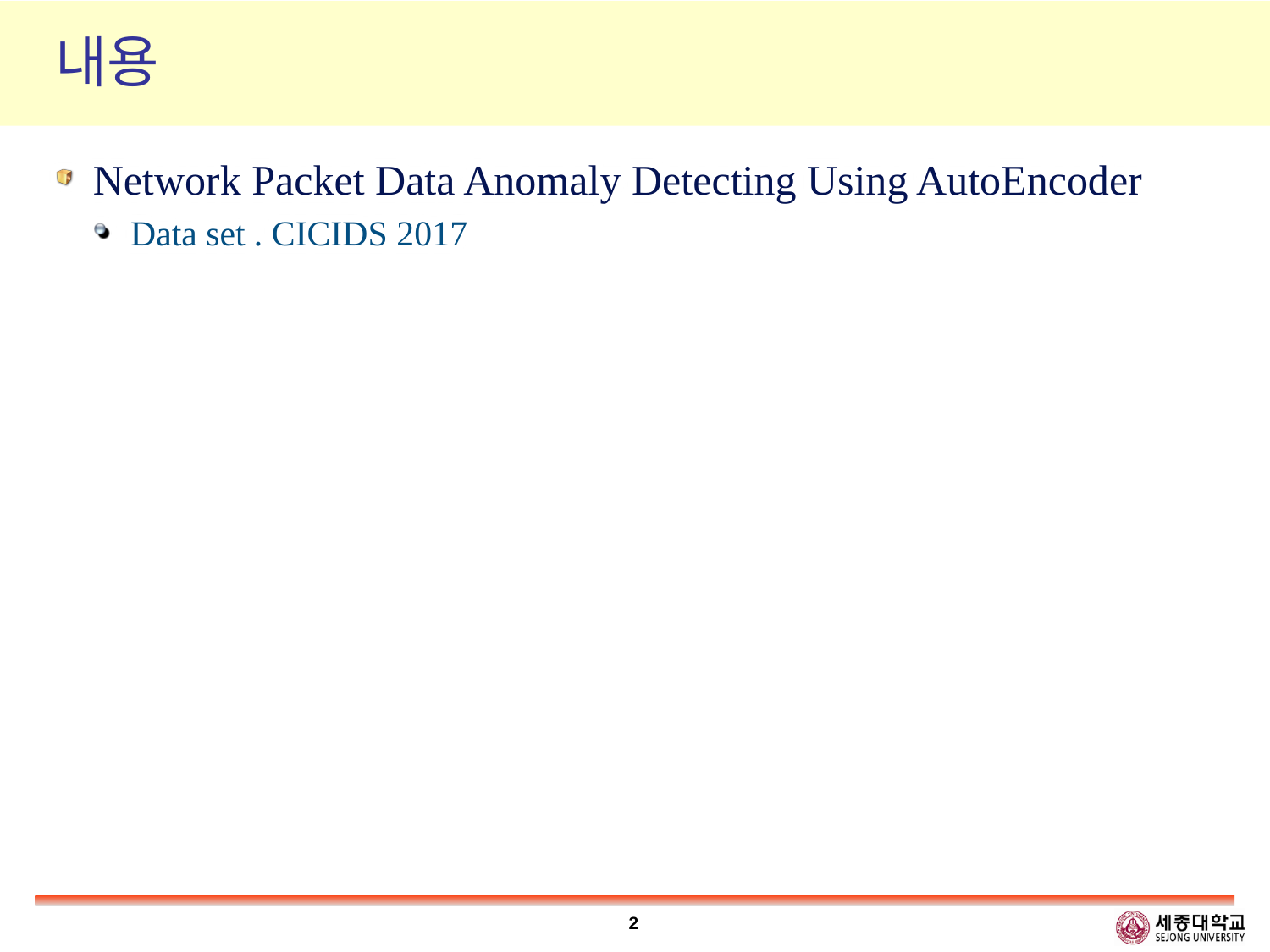

# 내용
Network Packet Data Anomaly Detecting Using AutoEncoder
Data set . CICIDS 2017
2